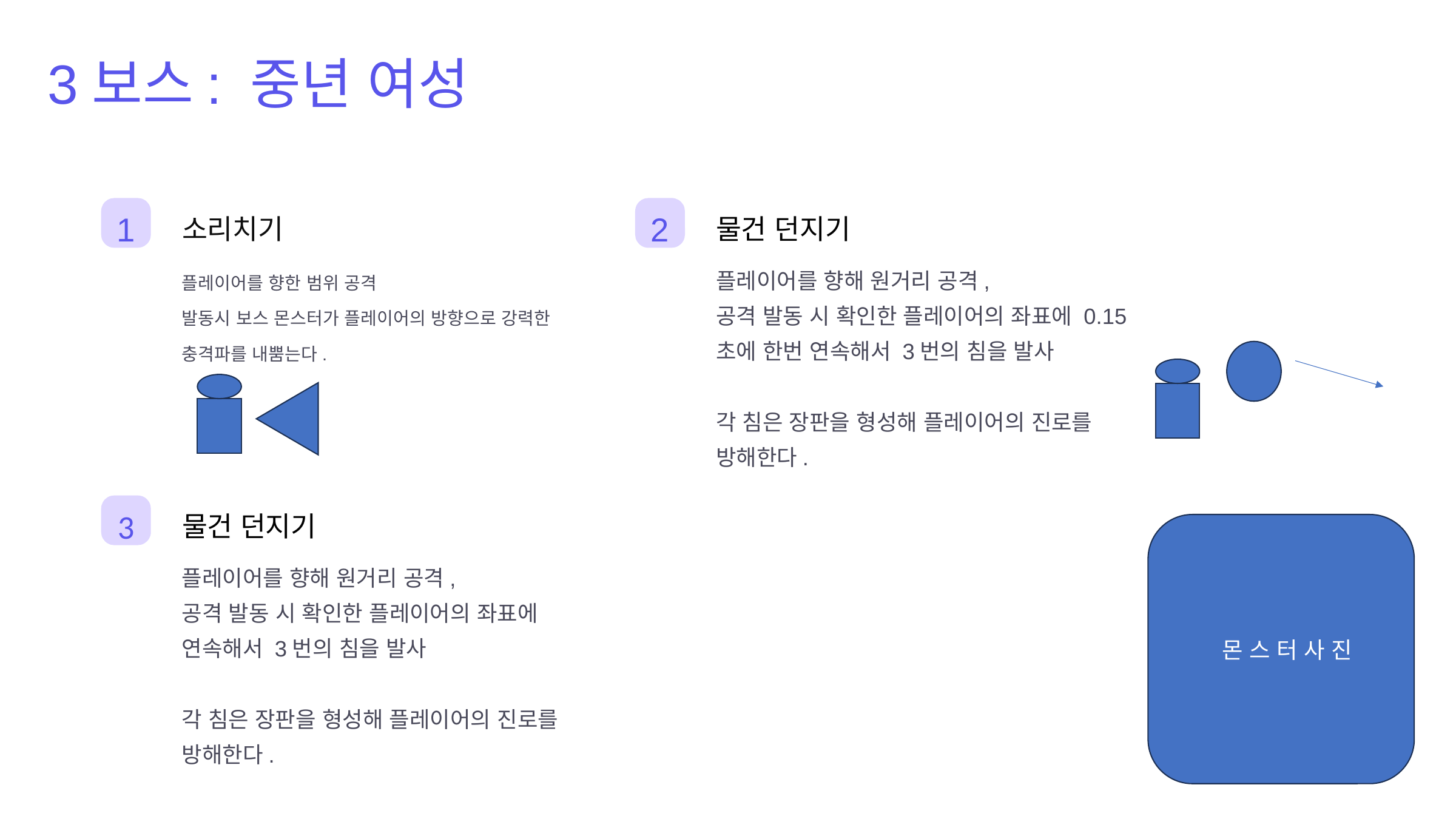

3보스: 중년 여성

1
2
소리치기
물건 던지기
플레이어를 향한 범위 공격
발동시 보스 몬스터가 플레이어의 방향으로 강력한 충격파를 내뿜는다.

플레이어를 향해 원거리 공격,
공격 발동 시 확인한 플레이어의 좌표에 0.15초에 한번 연속해서 3번의 침을 발사

각 침은 장판을 형성해 플레이어의 진로를 방해한다.

3
물건 던지기
 몬 스 터 사 진
플레이어를 향해 원거리 공격,
공격 발동 시 확인한 플레이어의 좌표에 연속해서 3번의 침을 발사

각 침은 장판을 형성해 플레이어의 진로를 방해한다.